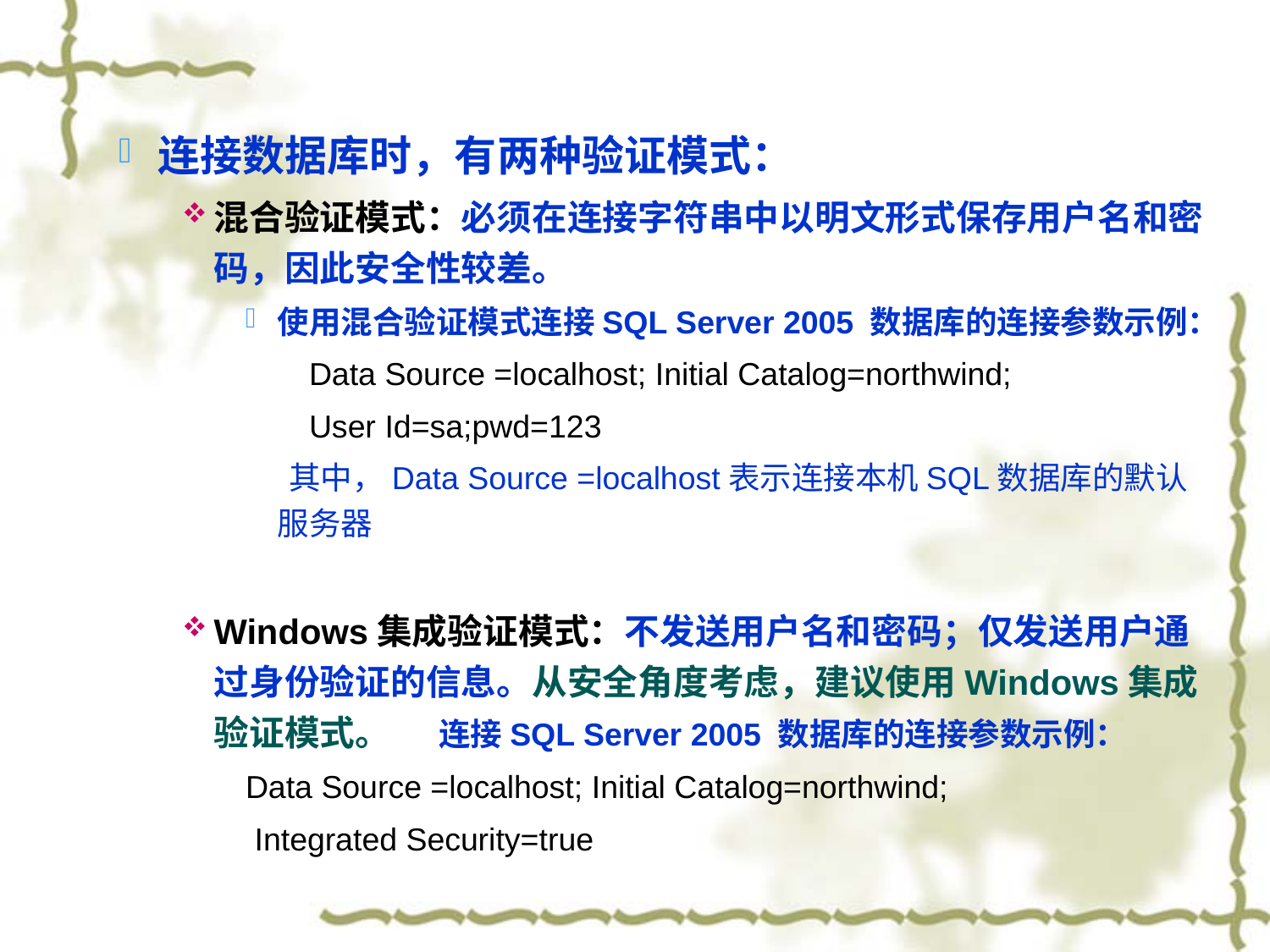

连接数据库时，有两种验证模式：
混合验证模式：必须在连接字符串中以明文形式保存用户名和密码，因此安全性较差。
使用混合验证模式连接SQL Server 2005 数据库的连接参数示例：
Data Source =localhost; Initial Catalog=northwind;
User Id=sa;pwd=123
     其中，Data Source =localhost表示连接本机SQL数据库的默认服务器

Windows集成验证模式：不发送用户名和密码；仅发送用户通过身份验证的信息。从安全角度考虑，建议使用Windows集成验证模式。      连接SQL Server 2005 数据库的连接参数示例：
Data Source =localhost; Initial Catalog=northwind;
 Integrated Security=true